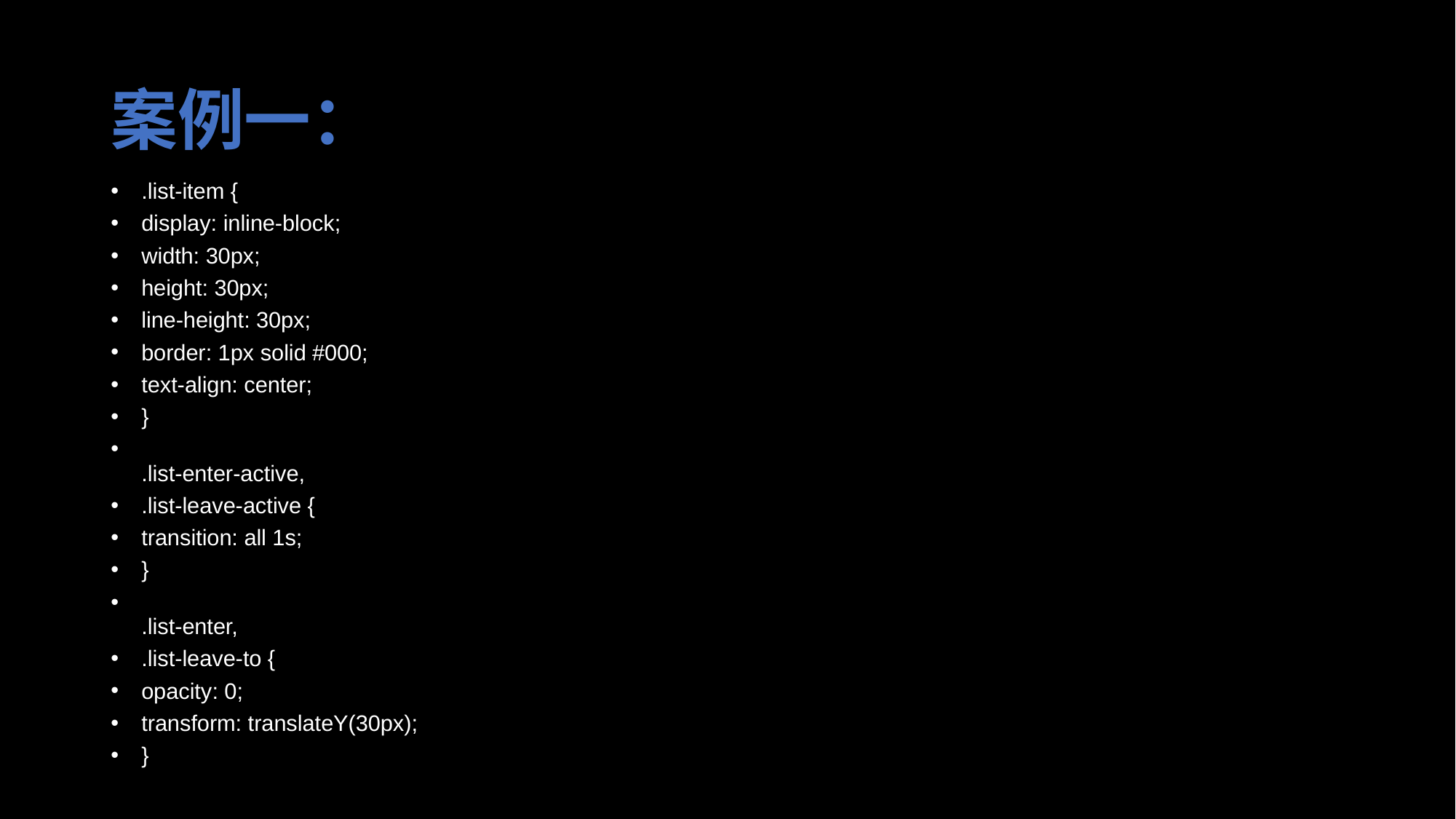

# 案例一：
.list-item {
display: inline-block;
width: 30px;
height: 30px;
line-height: 30px;
border: 1px solid #000;
text-align: center;
}
.list-enter-active,
.list-leave-active {
transition: all 1s;
}
.list-enter,
.list-leave-to {
opacity: 0;
transform: translateY(30px);
}